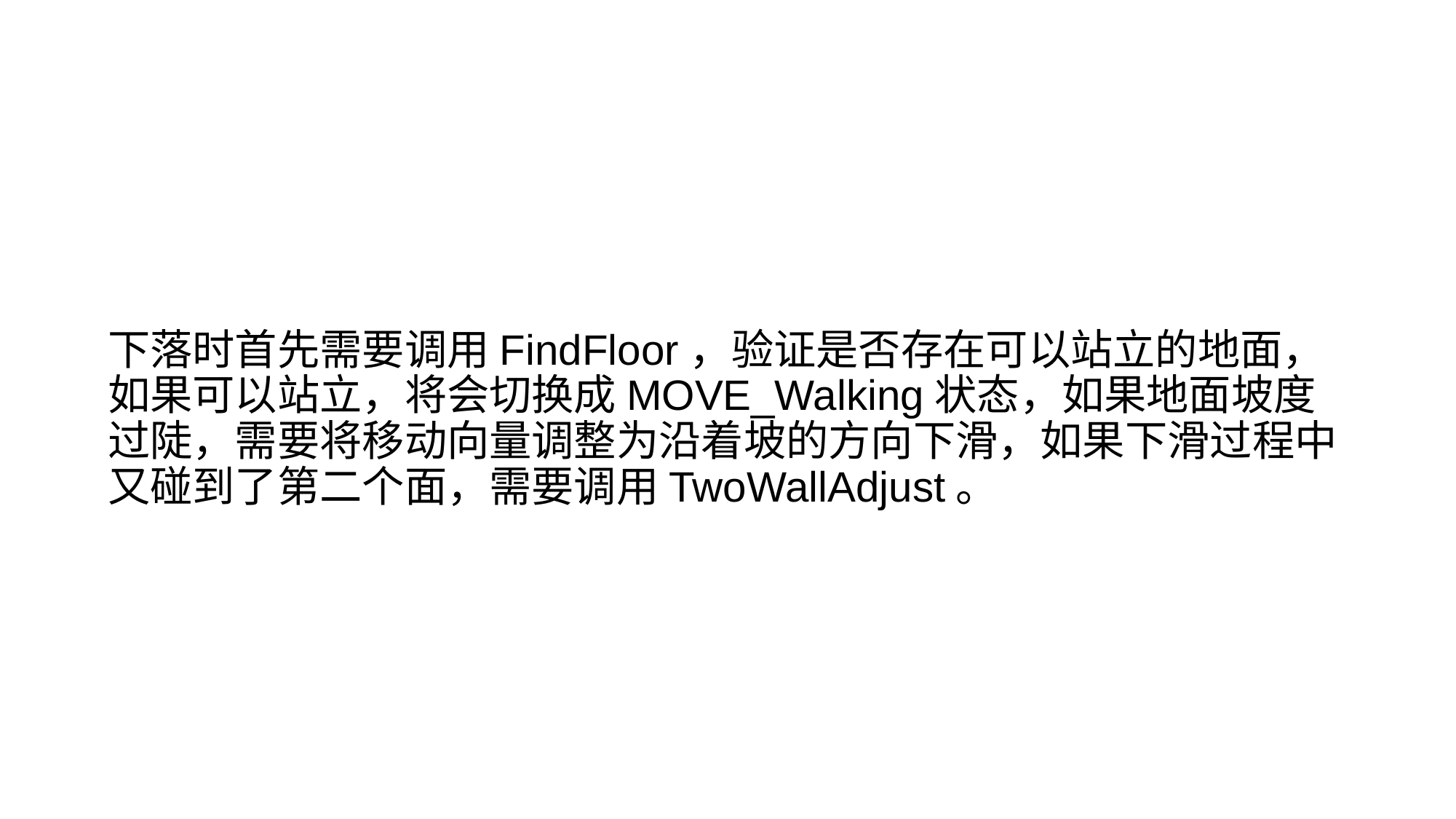

下落时首先需要调用FindFloor，验证是否存在可以站立的地面，如果可以站立，将会切换成MOVE_Walking状态，如果地面坡度过陡，需要将移动向量调整为沿着坡的方向下滑，如果下滑过程中又碰到了第二个面，需要调用TwoWallAdjust。